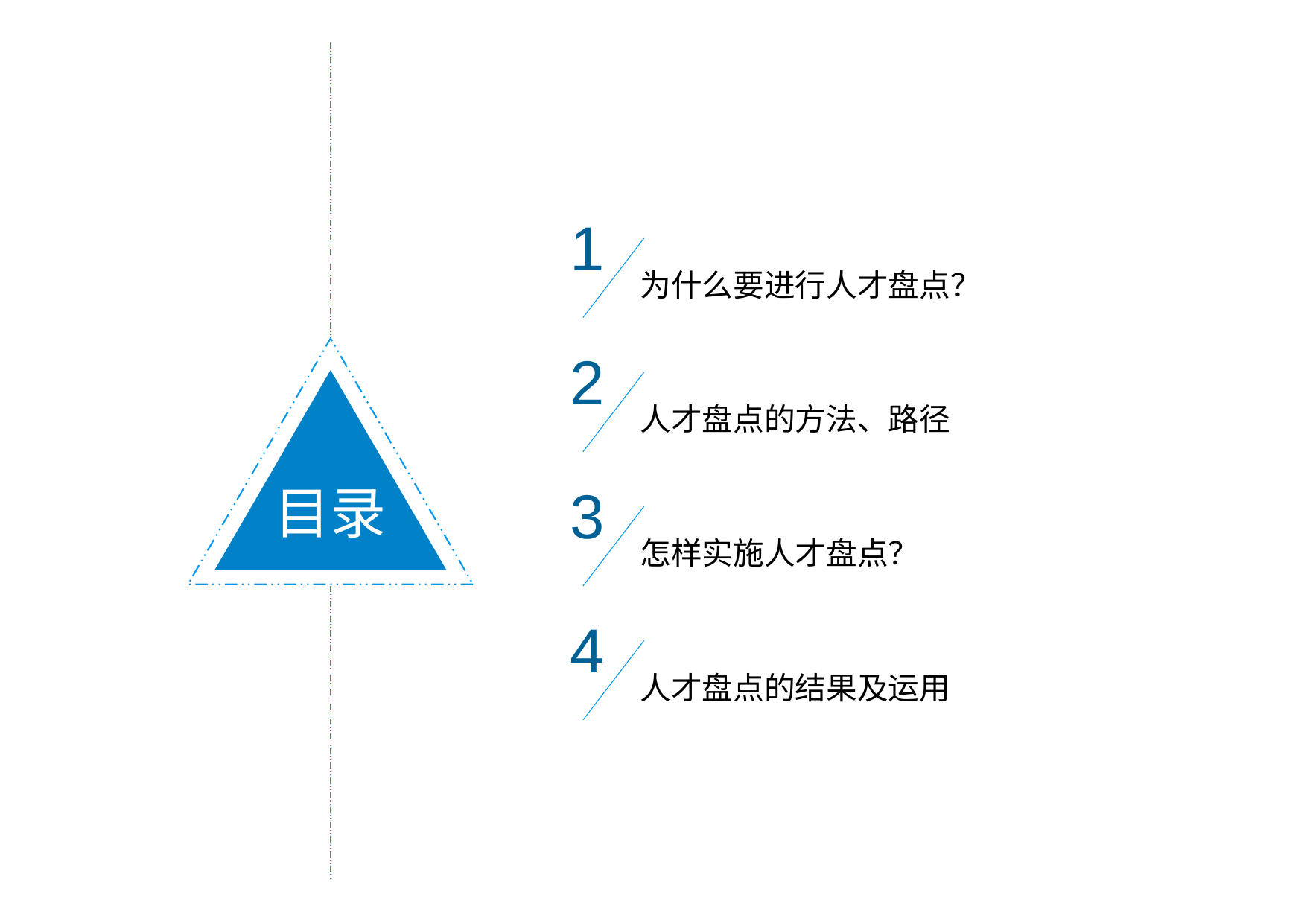

1

为什么要进行人才盘点？

2

人才盘点的方法、路径
3
目录

怎样实施人才盘点？

4

人才盘点的结果及运用